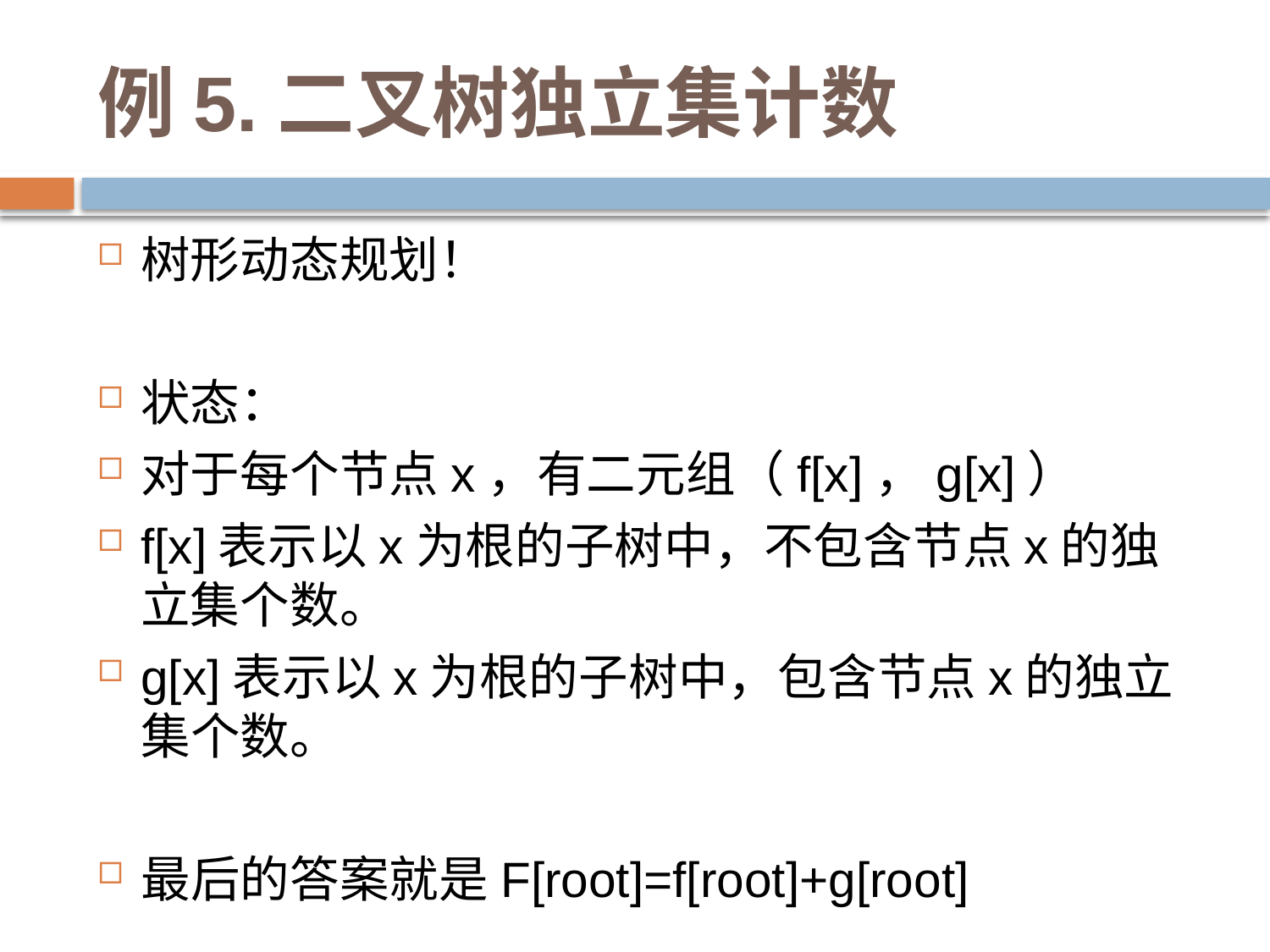

# 例5.二叉树独立集计数
树形动态规划！

状态：
对于每个节点x，有二元组（f[x]，g[x]）
f[x]表示以x为根的子树中，不包含节点x的独立集个数。
g[x]表示以x为根的子树中，包含节点x的独立集个数。

最后的答案就是F[root]=f[root]+g[root]